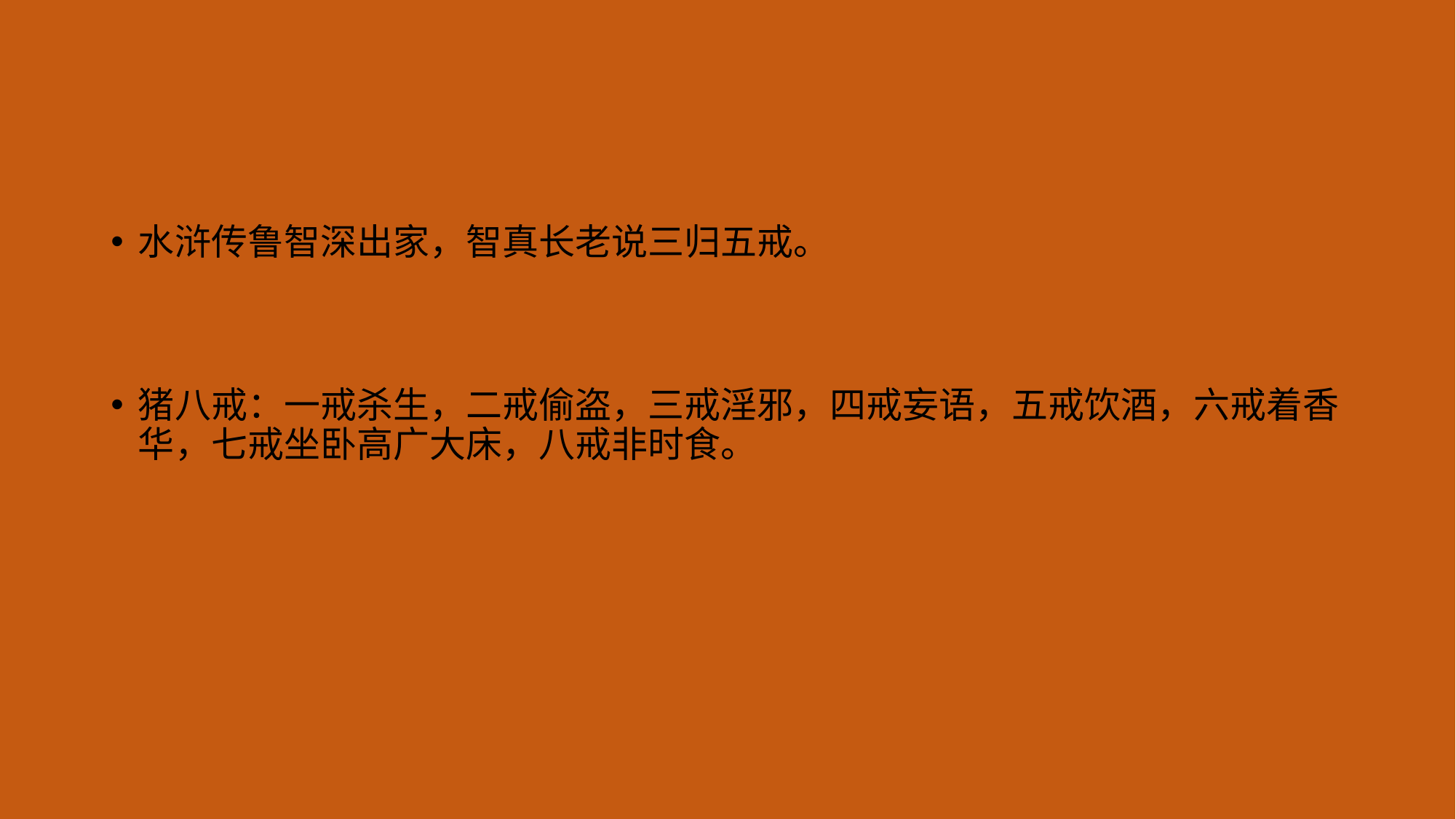

水浒传鲁智深出家，智真长老说三归五戒。

猪八戒：一戒杀生，二戒偷盗，三戒淫邪，四戒妄语，五戒饮酒，六戒着香华，七戒坐卧高广大床，八戒非时食。